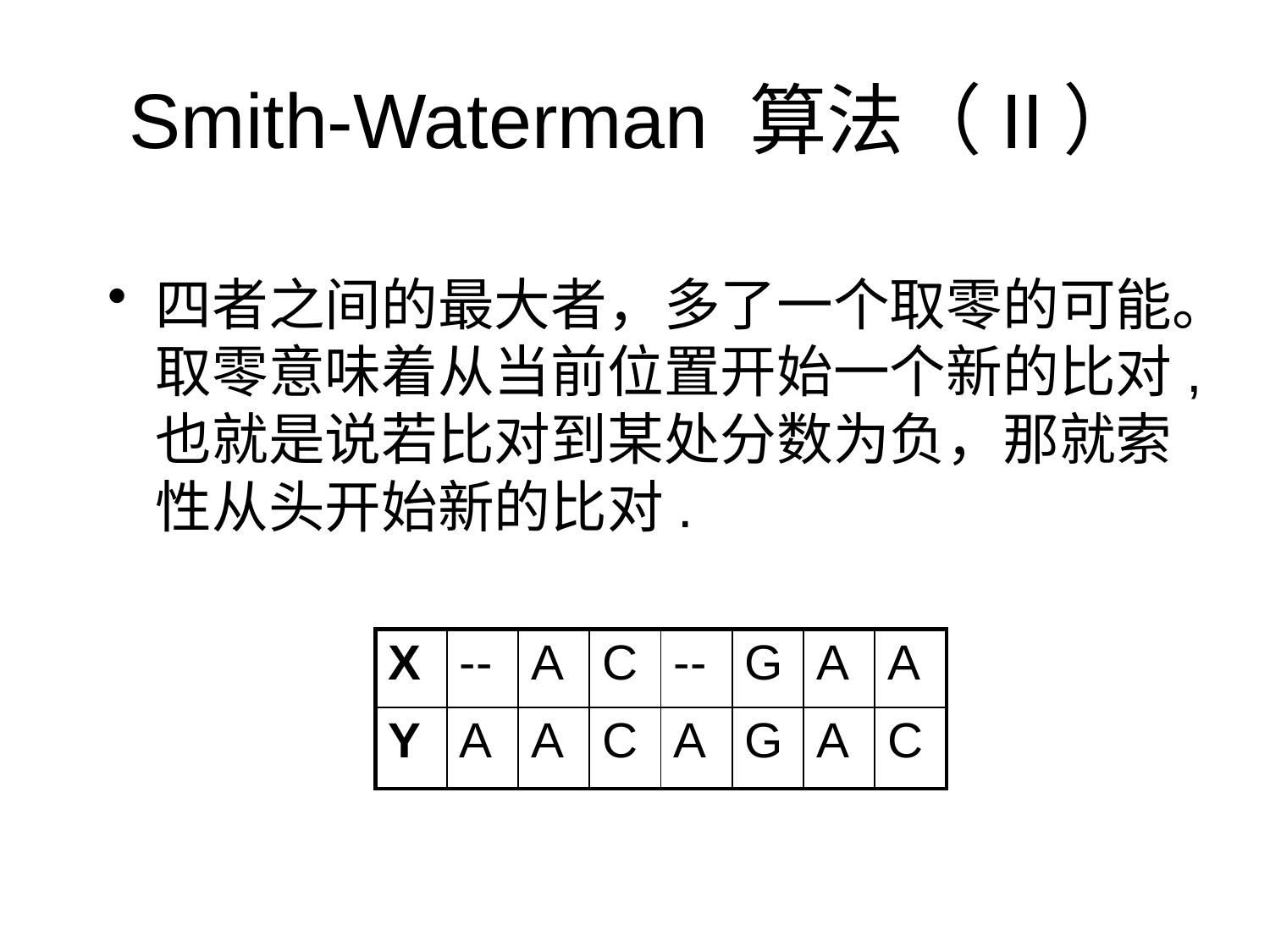

# Smith-Waterman 算法（II）
四者之间的最大者，多了一个取零的可能。取零意味着从当前位置开始一个新的比对,也就是说若比对到某处分数为负，那就索性从头开始新的比对.

| X | -- | A | C | -- | G | A | A |
| --- | --- | --- | --- | --- | --- | --- | --- |
| Y | A | A | C | A | G | A | C |